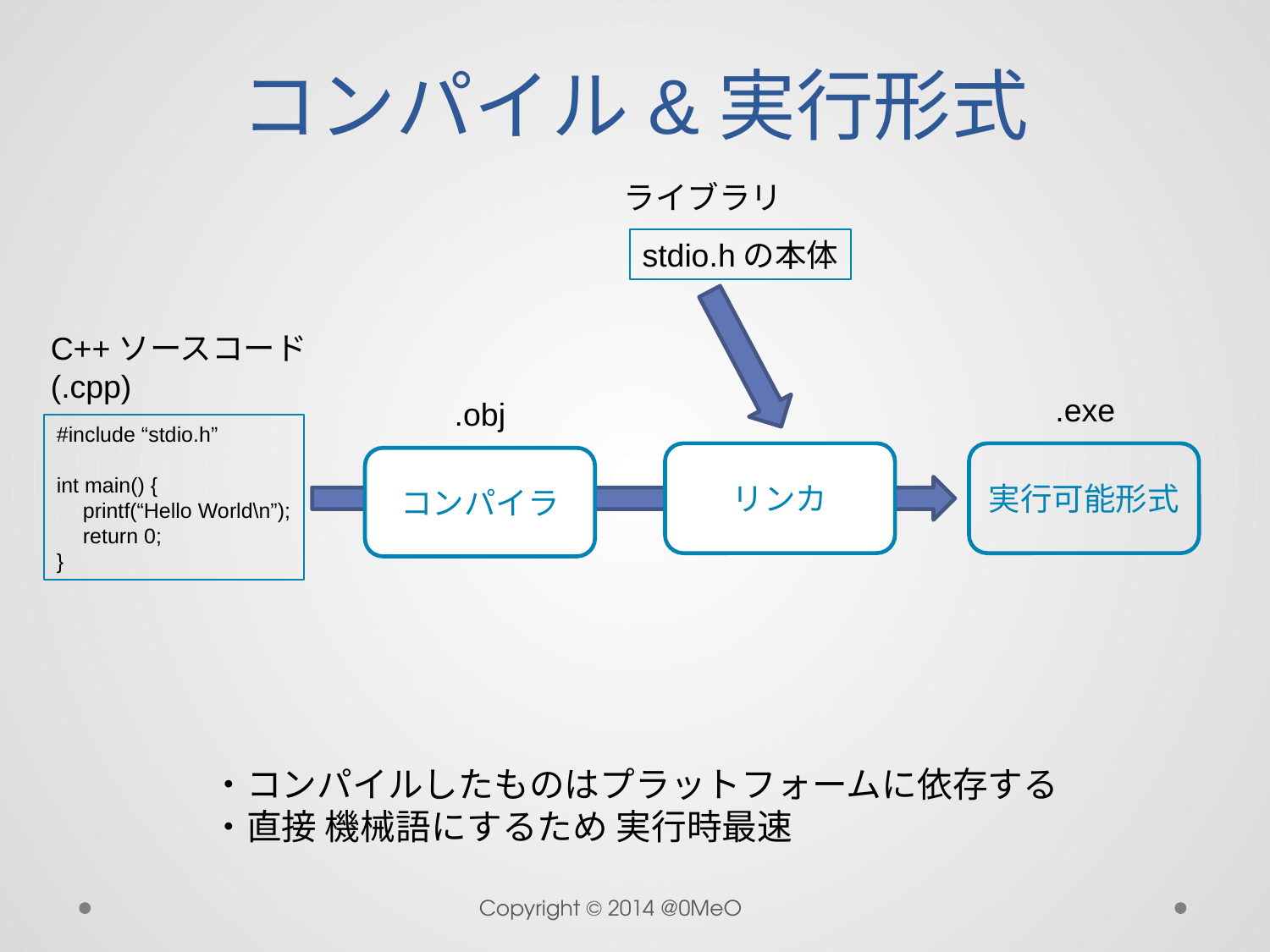

# コンパイル&実行形式
ライブラリ
stdio.hの本体
C++ソースコード(.cpp)

.exe
.obj
#include “stdio.h”

int main() {
　printf(“Hello World\n”);
　return 0;
}
リンカ
実行可能形式
コンパイラ

・コンパイルしたものはプラットフォームに依存する
・直接 機械語にするため 実行時最速